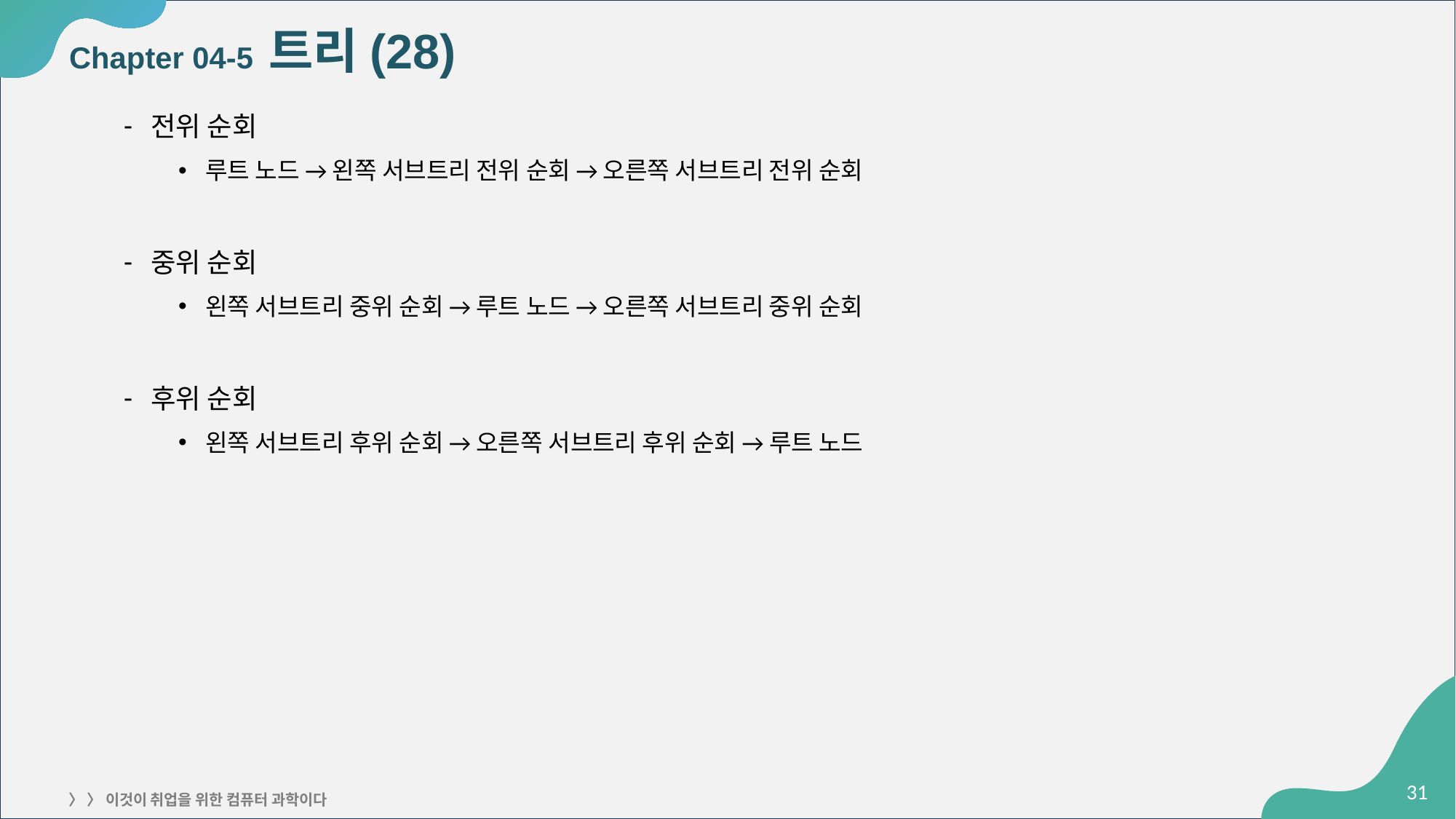

# Chapter 04-5 트리(28)
전위 순회
루트 노드 → 왼쪽 서브트리 전위 순회 → 오른쪽 서브트리 전위 순회

중위 순회
왼쪽 서브트리 중위 순회 → 루트 노드 → 오른쪽 서브트리 중위 순회

후위 순회
왼쪽 서브트리 후위 순회 → 오른쪽 서브트리 후위 순회 → 루트 노드
31
〉 〉 이것이 취업을 위한 컴퓨터 과학이다